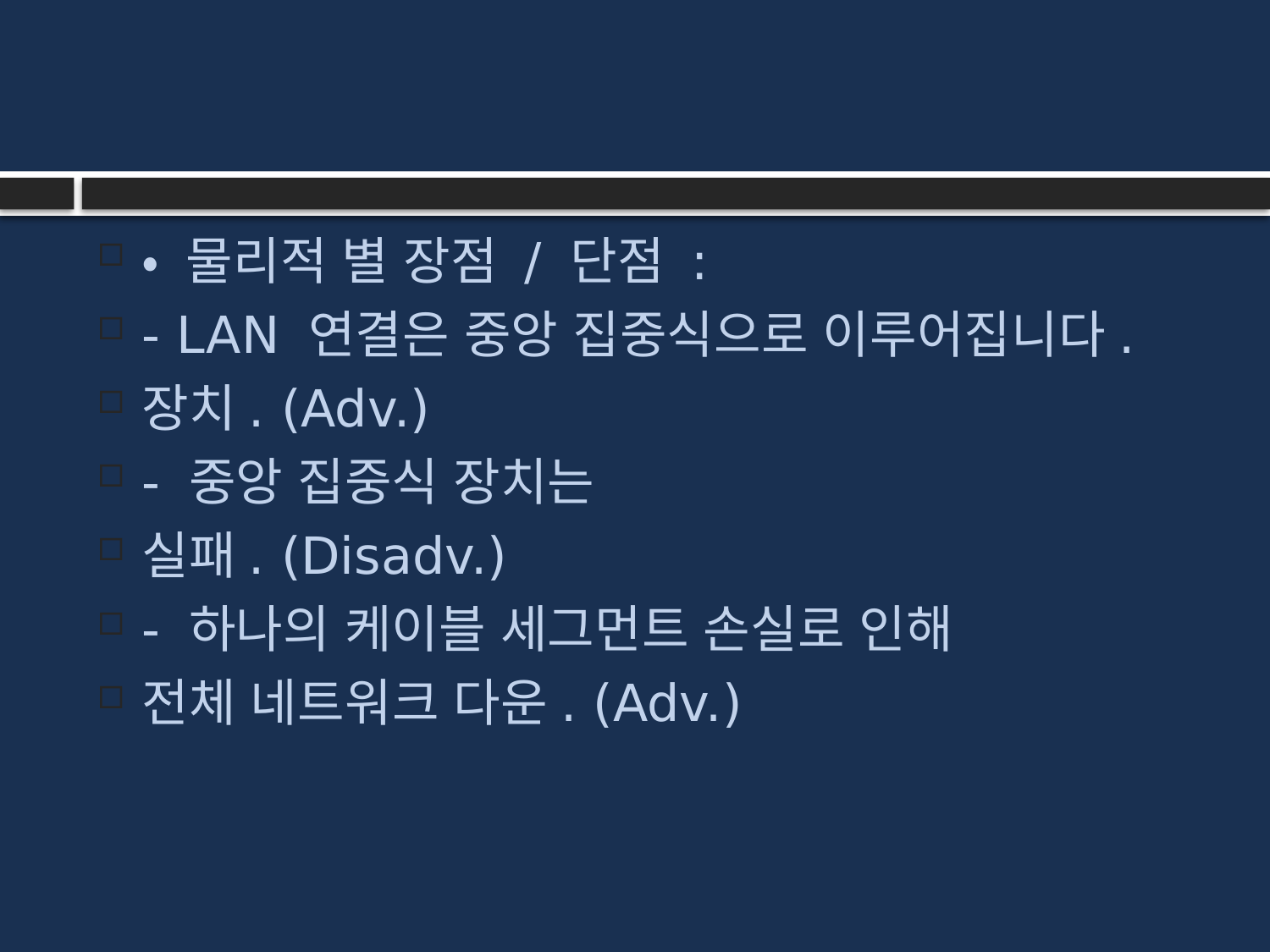

#
• 물리적 별 장점 / 단점 :
- LAN 연결은 중앙 집중식으로 이루어집니다.
장치. (Adv.)
- 중앙 집중식 장치는
실패. (Disadv.)
- 하나의 케이블 세그먼트 손실로 인해
전체 네트워크 다운. (Adv.)